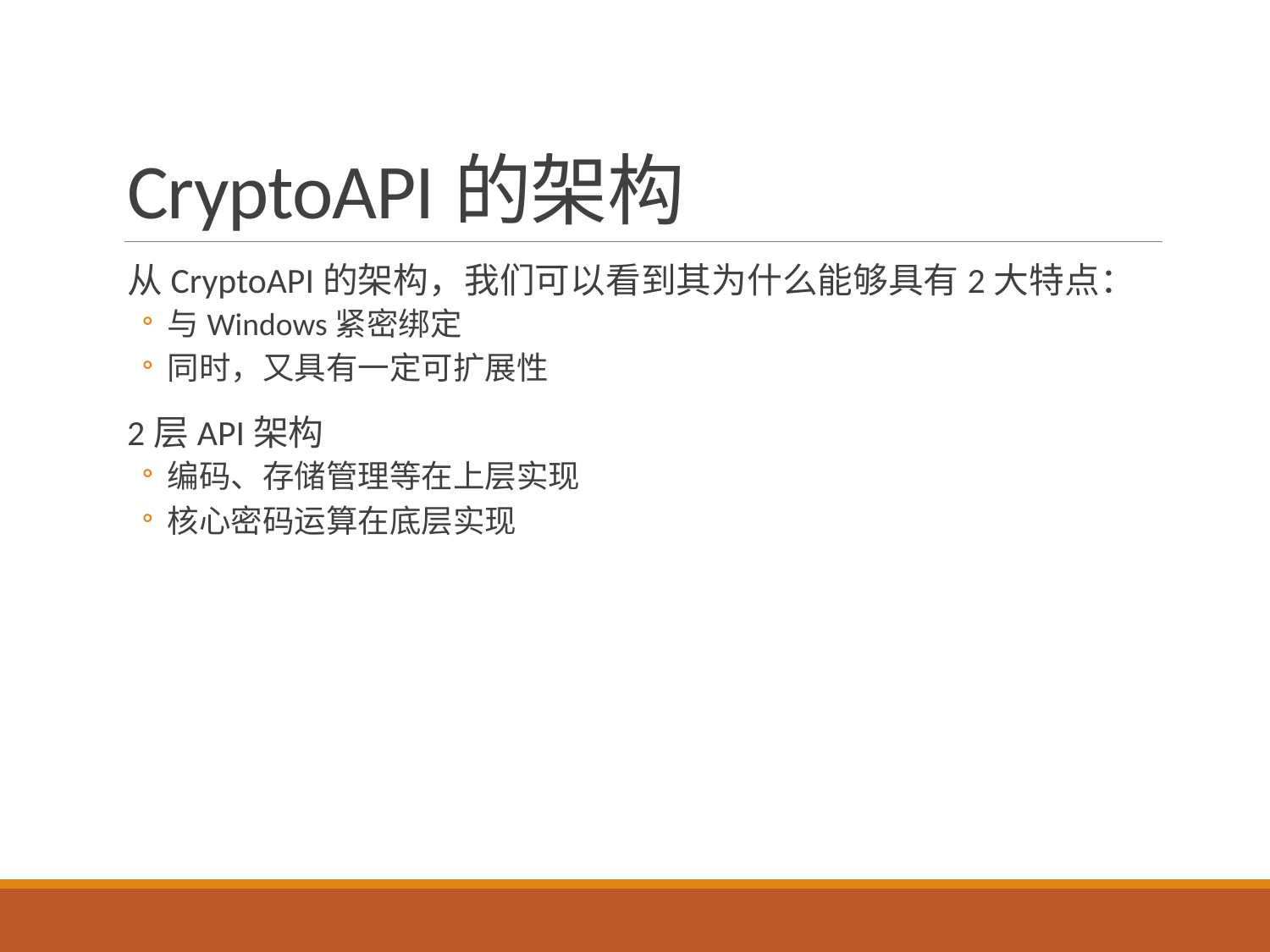

# CryptoAPI的架构
从CryptoAPI的架构，我们可以看到其为什么能够具有2大特点：
与Windows紧密绑定
同时，又具有一定可扩展性
2层API架构
编码、存储管理等在上层实现
核心密码运算在底层实现

19